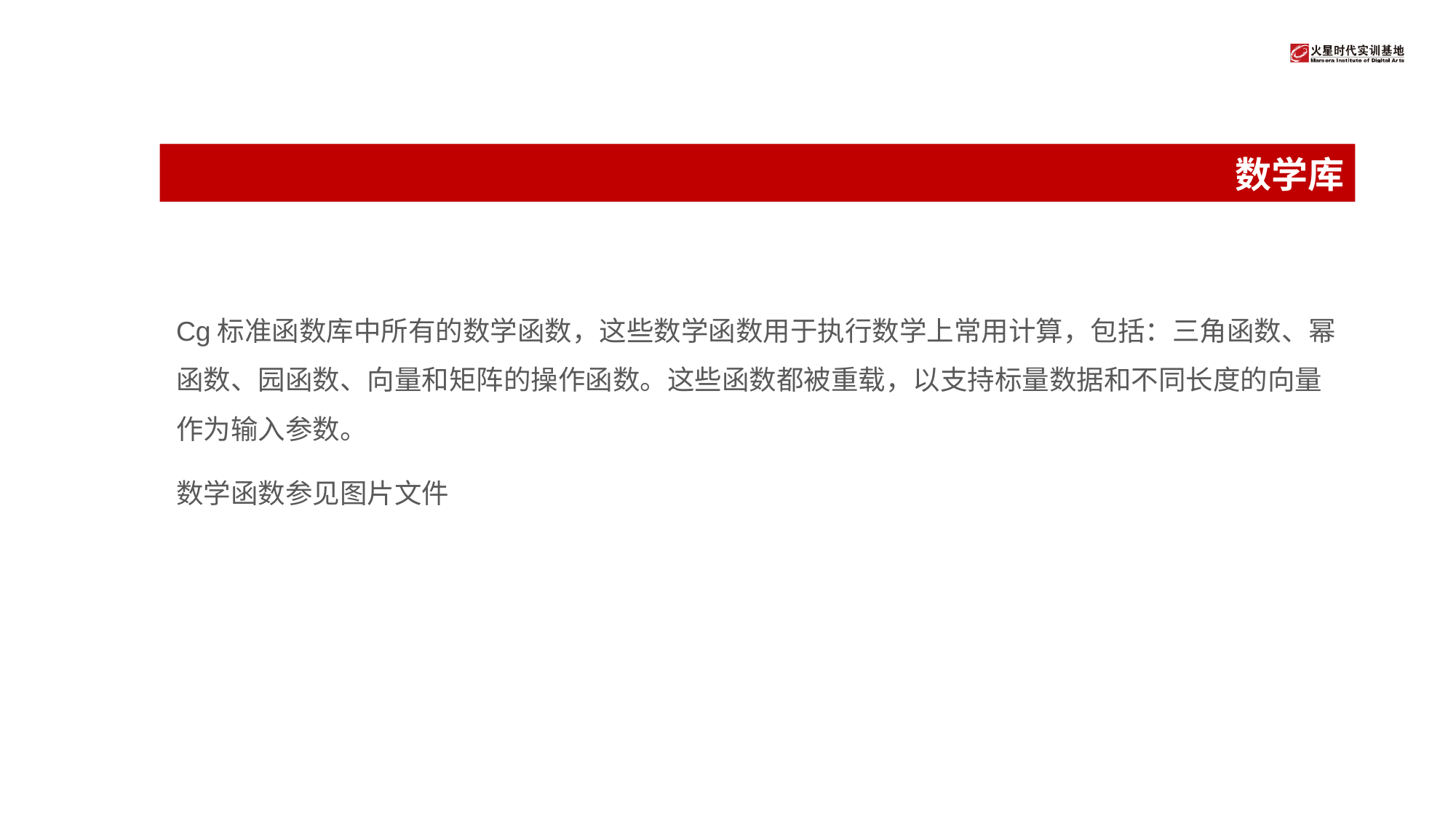

# 数学库
Cg标准函数库中所有的数学函数，这些数学函数用于执行数学上常用计算，包括：三角函数、幂函数、园函数、向量和矩阵的操作函数。这些函数都被重载，以支持标量数据和不同长度的向量作为输入参数。
数学函数参见图片文件